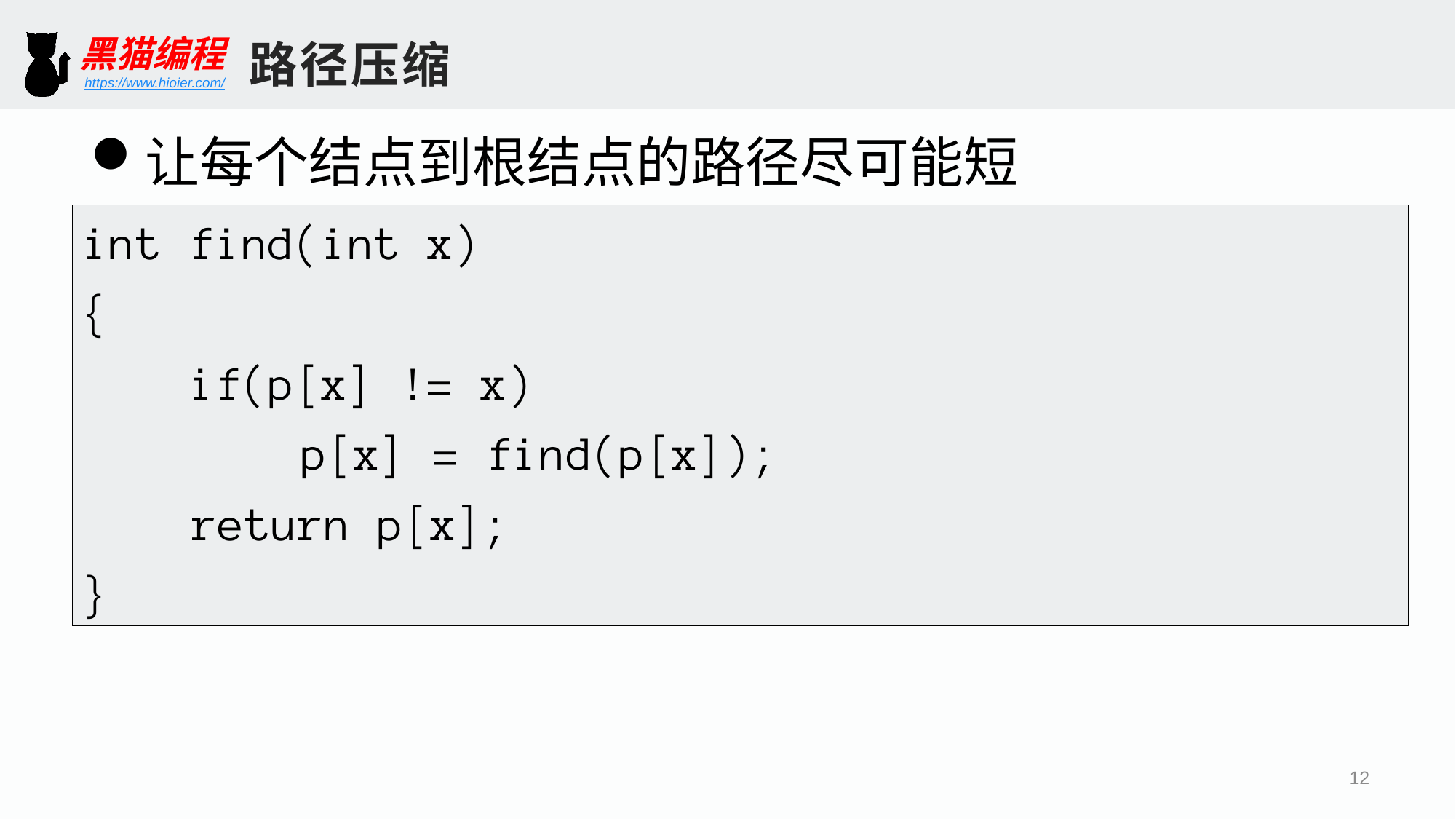

路径压缩
让每个结点到根结点的路径尽可能短
int find(int x)
{
    if(p[x] != x)
		p[x] = find(p[x]);
	return p[x];
}
12